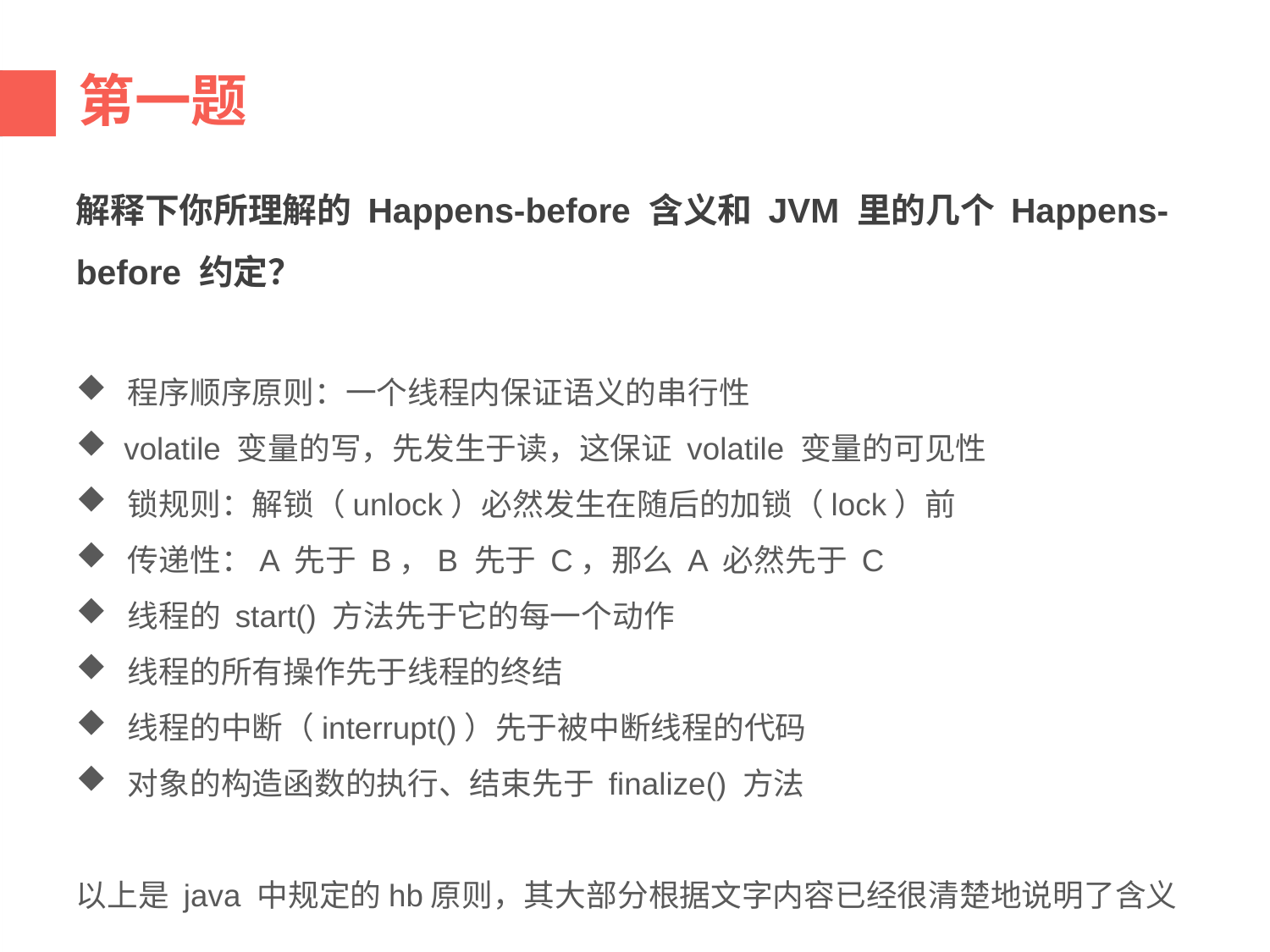

第一题
解释下你所理解的 Happens-before 含义和 JVM 里的几个 Happens-before 约定？

  程序顺序原则：一个线程内保证语义的串行性
  volatile 变量的写，先发生于读，这保证 volatile 变量的可见性
  锁规则：解锁（unlock）必然发生在随后的加锁（lock）前
  传递性：A 先于 B，B 先于 C，那么 A 必然先于 C
  线程的 start() 方法先于它的每一个动作
  线程的所有操作先于线程的终结
  线程的中断（interrupt()）先于被中断线程的代码
  对象的构造函数的执行、结束先于 finalize() 方法

以上是 java 中规定的hb原则，其大部分根据文字内容已经很清楚地说明了含义